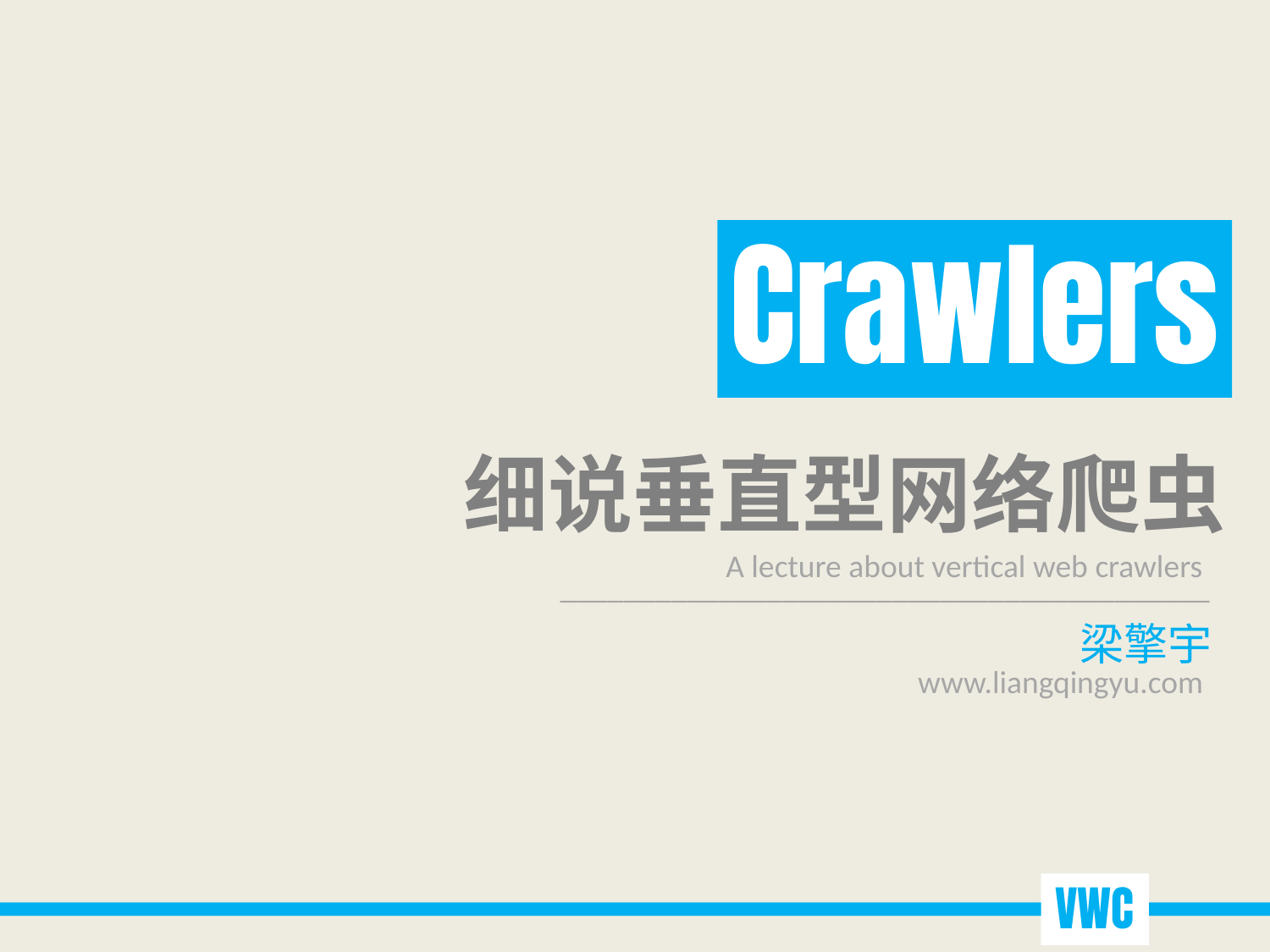

Crawlers
细说垂直型网络爬虫
A lecture about vertical web crawlers
_________________________________________
梁擎宇
www.liangqingyu.com